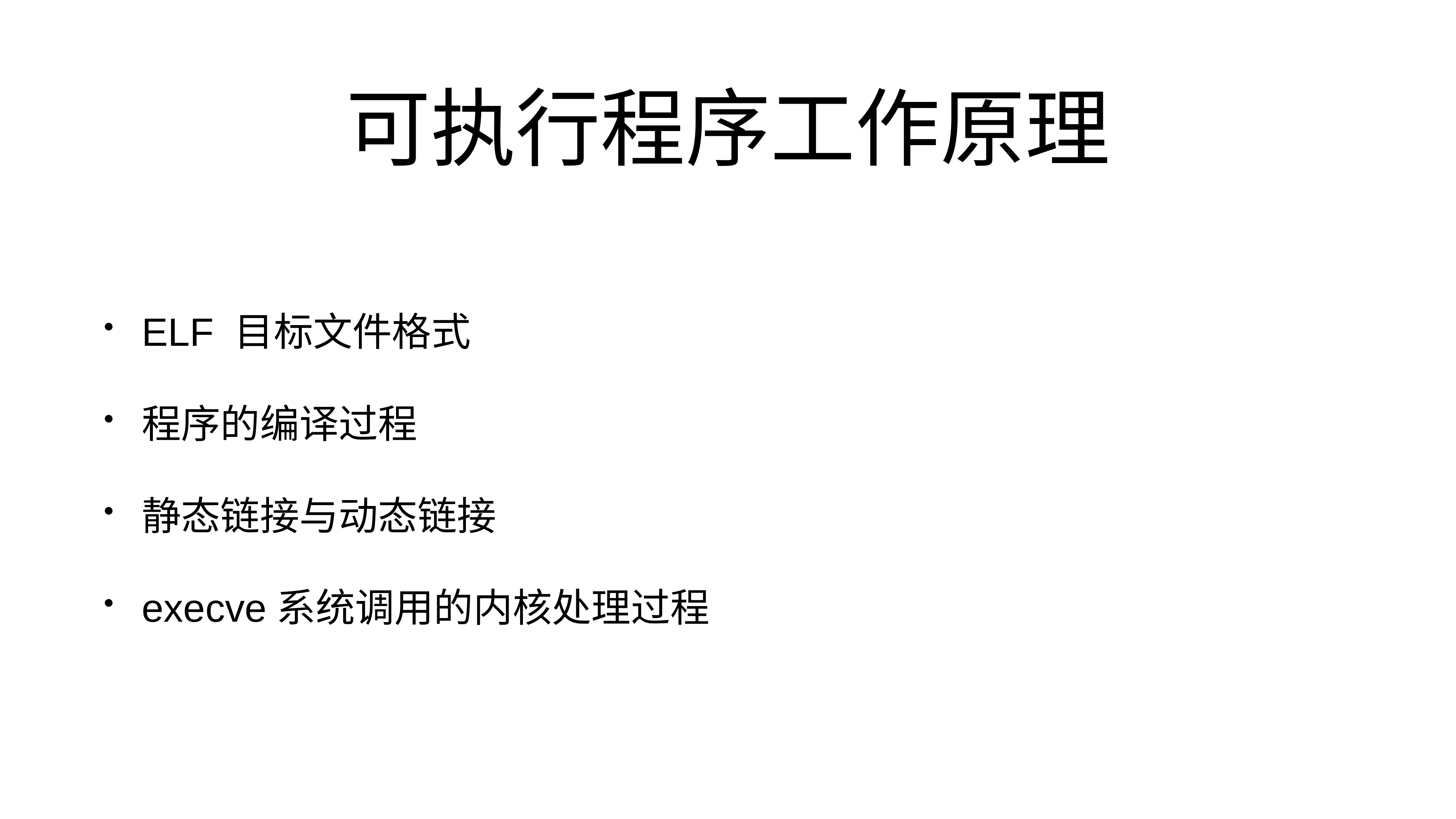

# 可执行程序工作原理
ELF 目标文件格式
程序的编译过程
静态链接与动态链接
execve系统调用的内核处理过程